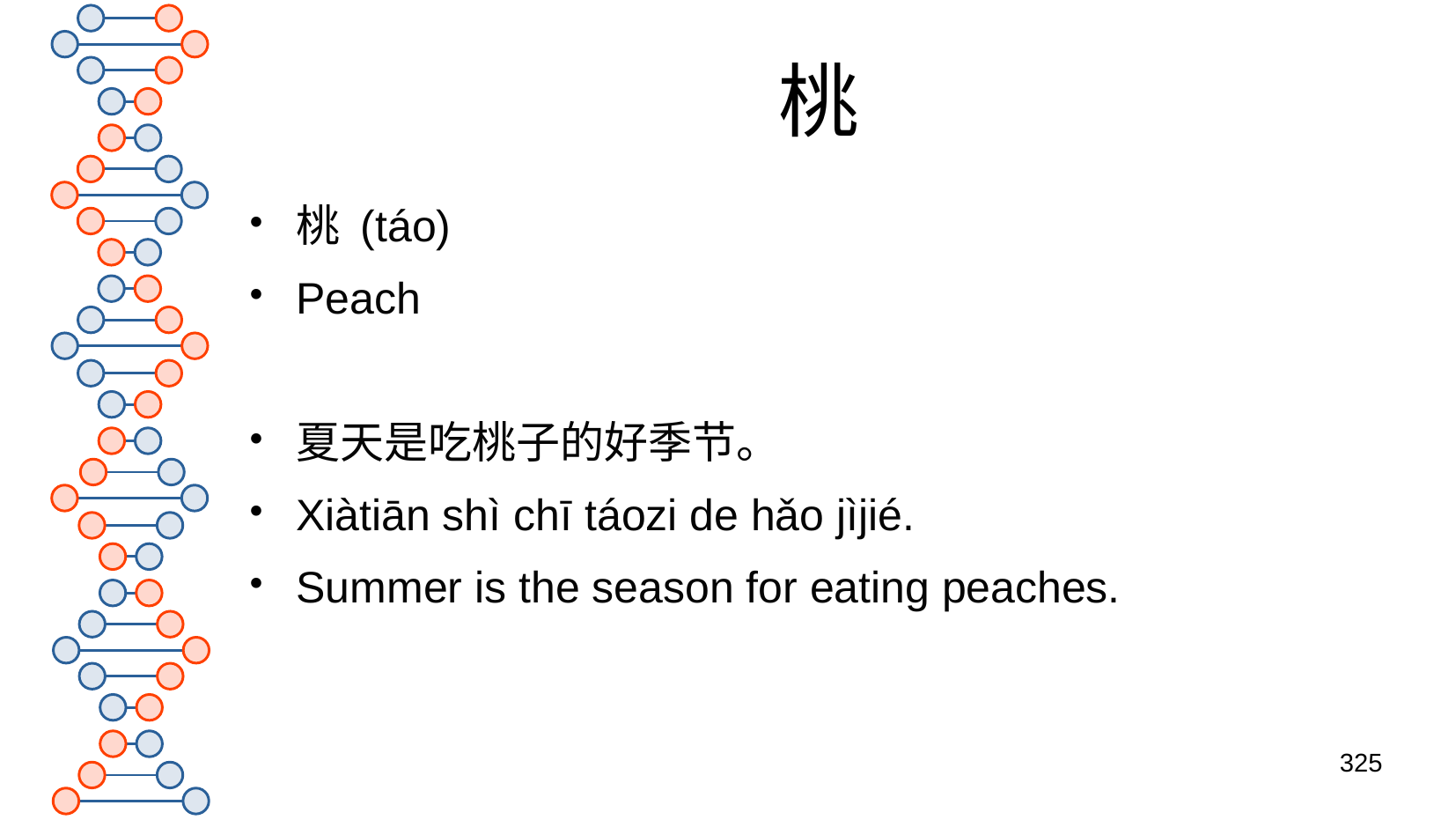

# 桃
桃 (táo)
Peach

夏天是吃桃子的好季节。
Xiàtiān shì chī táozi de hǎo jìjié.
Summer is the season for eating peaches.

325